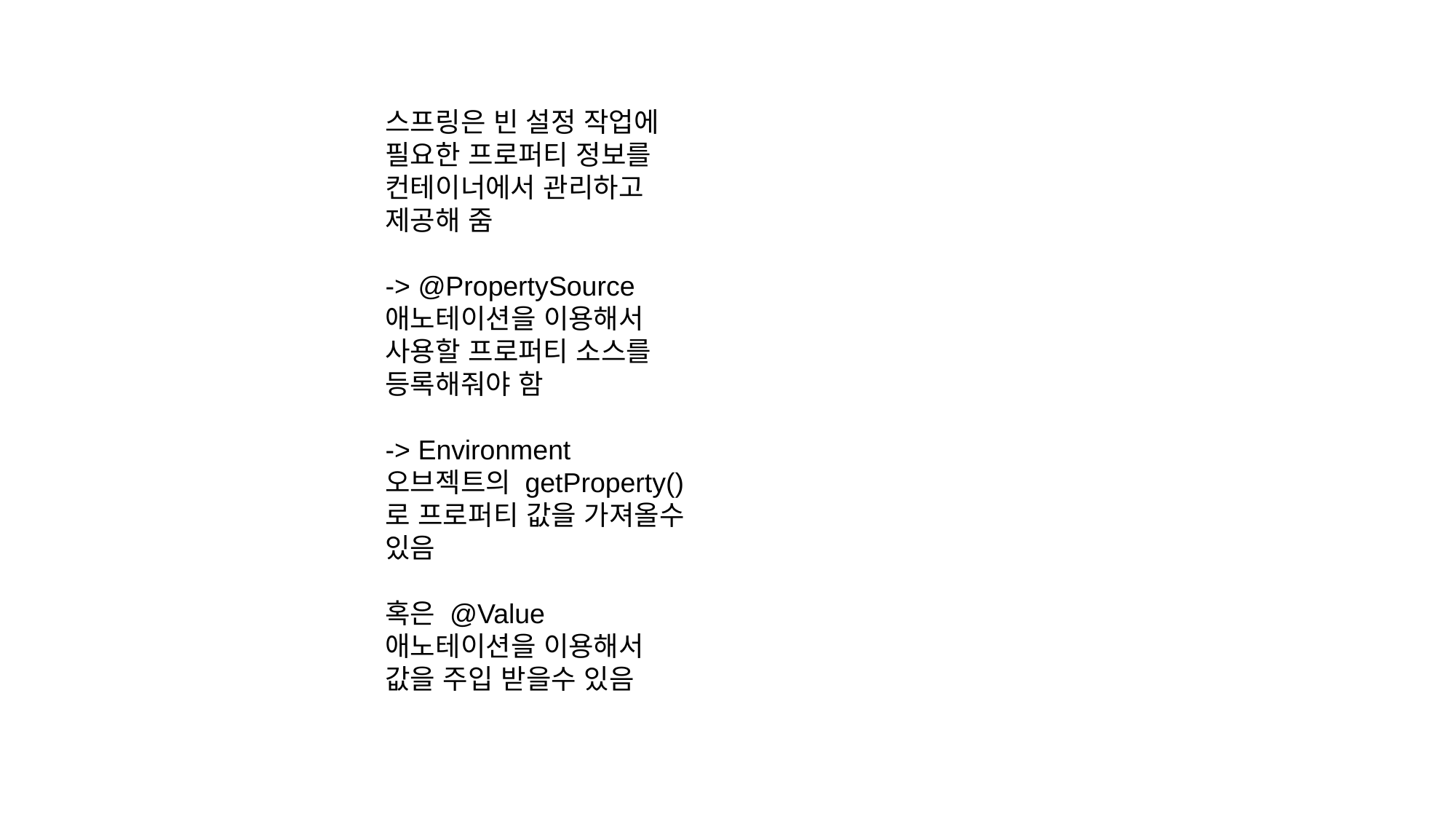

스프링은 빈 설정 작업에 필요한 프로퍼티 정보를 컨테이너에서 관리하고 제공해 줌

-> @PropertySource 애노테이션을 이용해서 사용할 프로퍼티 소스를 등록해줘야 함

-> Environment 오브젝트의 getProperty()로 프로퍼티 값을 가져올수 있음

혹은 @Value 애노테이션을 이용해서  값을 주입 받을수 있음